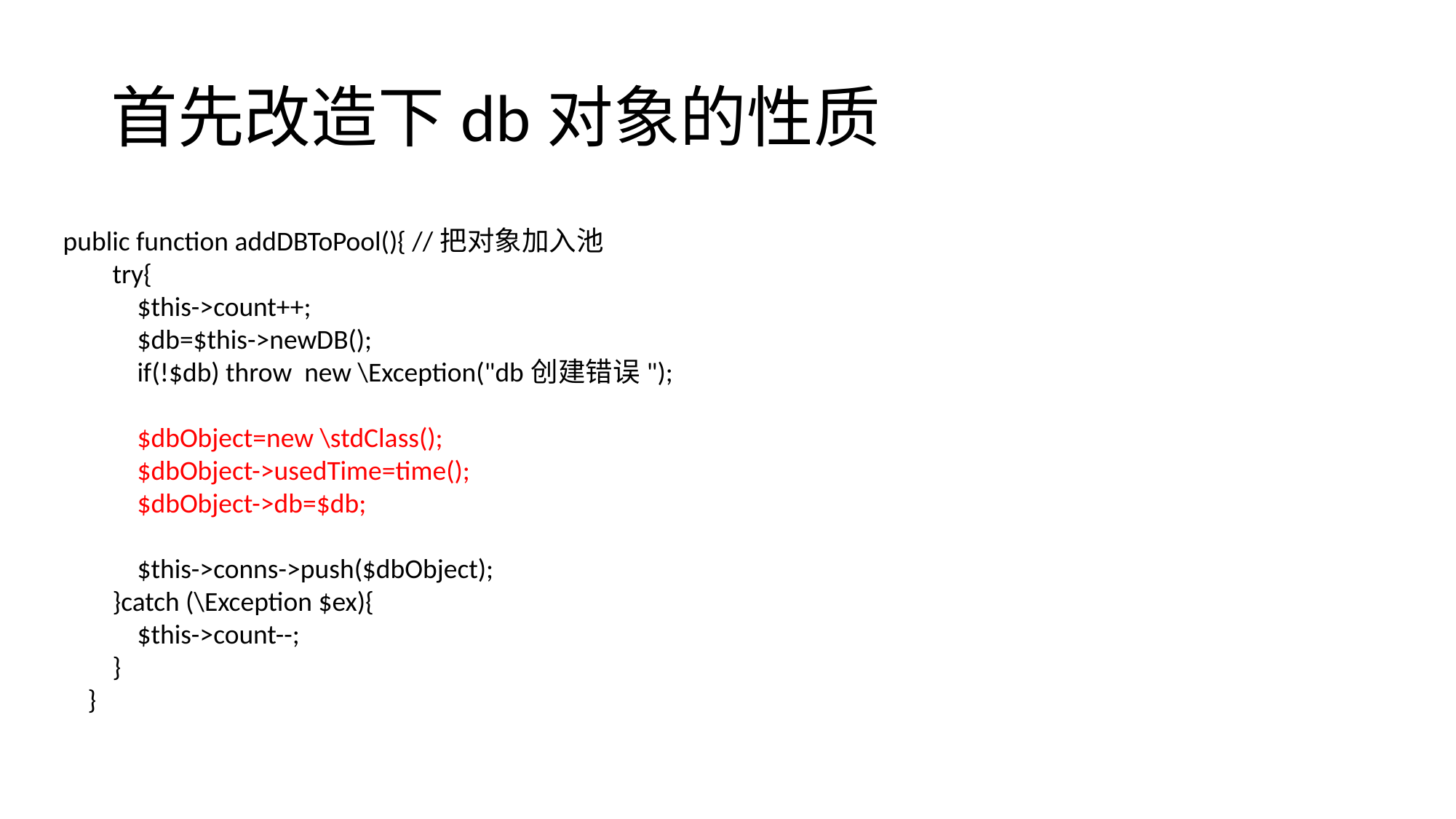

# 首先改造下db对象的性质
public function addDBToPool(){ //把对象加入池
        try{
            $this->count++;
            $db=$this->newDB();
            if(!$db) throw  new \Exception("db创建错误");

            $dbObject=new \stdClass();
            $dbObject->usedTime=time();
            $dbObject->db=$db;

            $this->conns->push($dbObject);
        }catch (\Exception $ex){
            $this->count--;
        }
    }